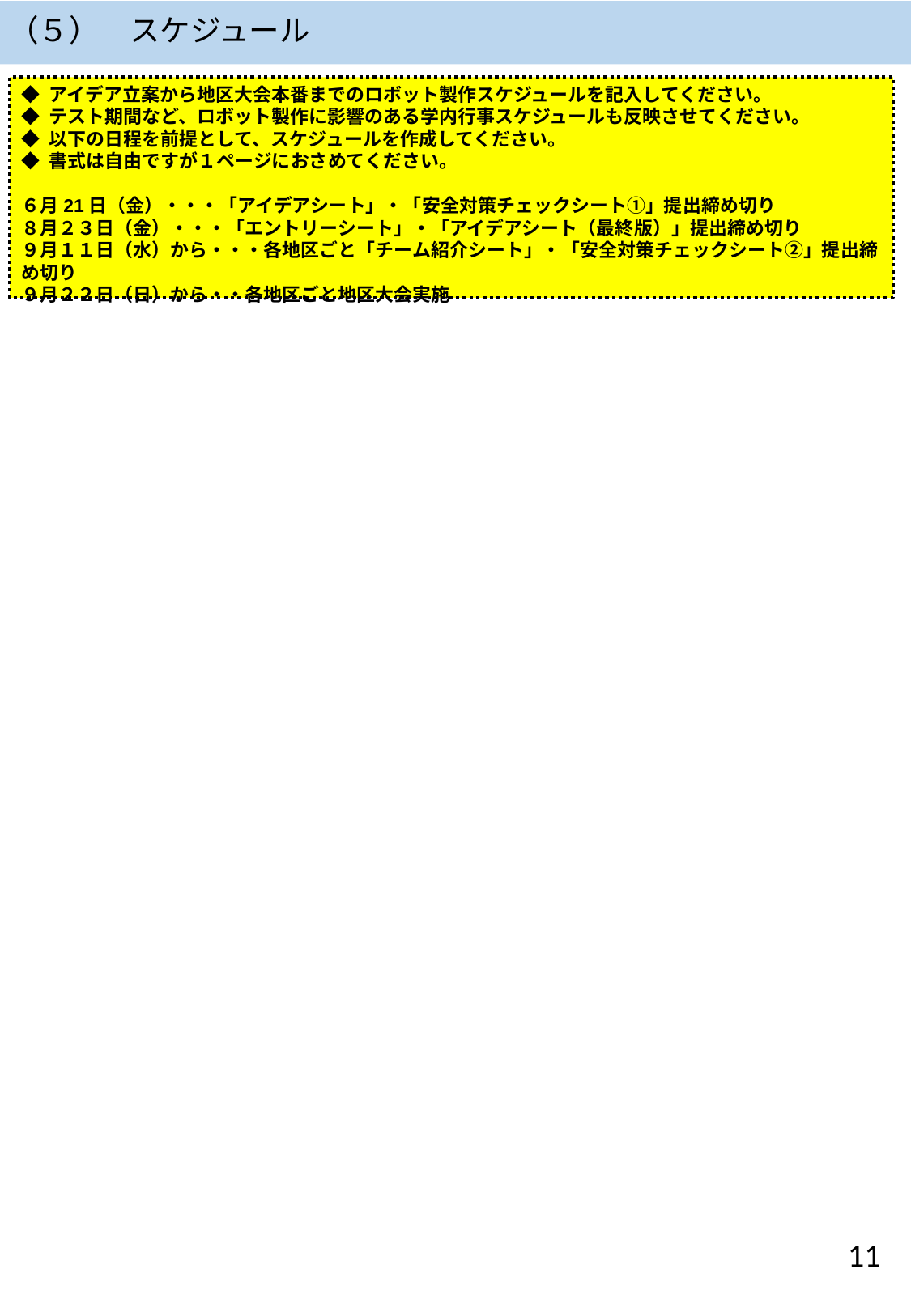

（５）　スケジュール
◆ アイデア立案から地区大会本番までのロボット製作スケジュールを記入してください。
◆ テスト期間など、ロボット製作に影響のある学内行事スケジュールも反映させてください。
◆ 以下の日程を前提として、スケジュールを作成してください。
◆ 書式は自由ですが１ページにおさめてください。

６月21日（金）・・・「アイデアシート」・「安全対策チェックシート①」提出締め切り
８月２３日（金）・・・「エントリーシート」・「アイデアシート（最終版）」提出締め切り
９月１１日（水）から・・・各地区ごと「チーム紹介シート」・「安全対策チェックシート②」提出締め切り
９月２２日（日）から・・各地区ごと地区大会実施
11